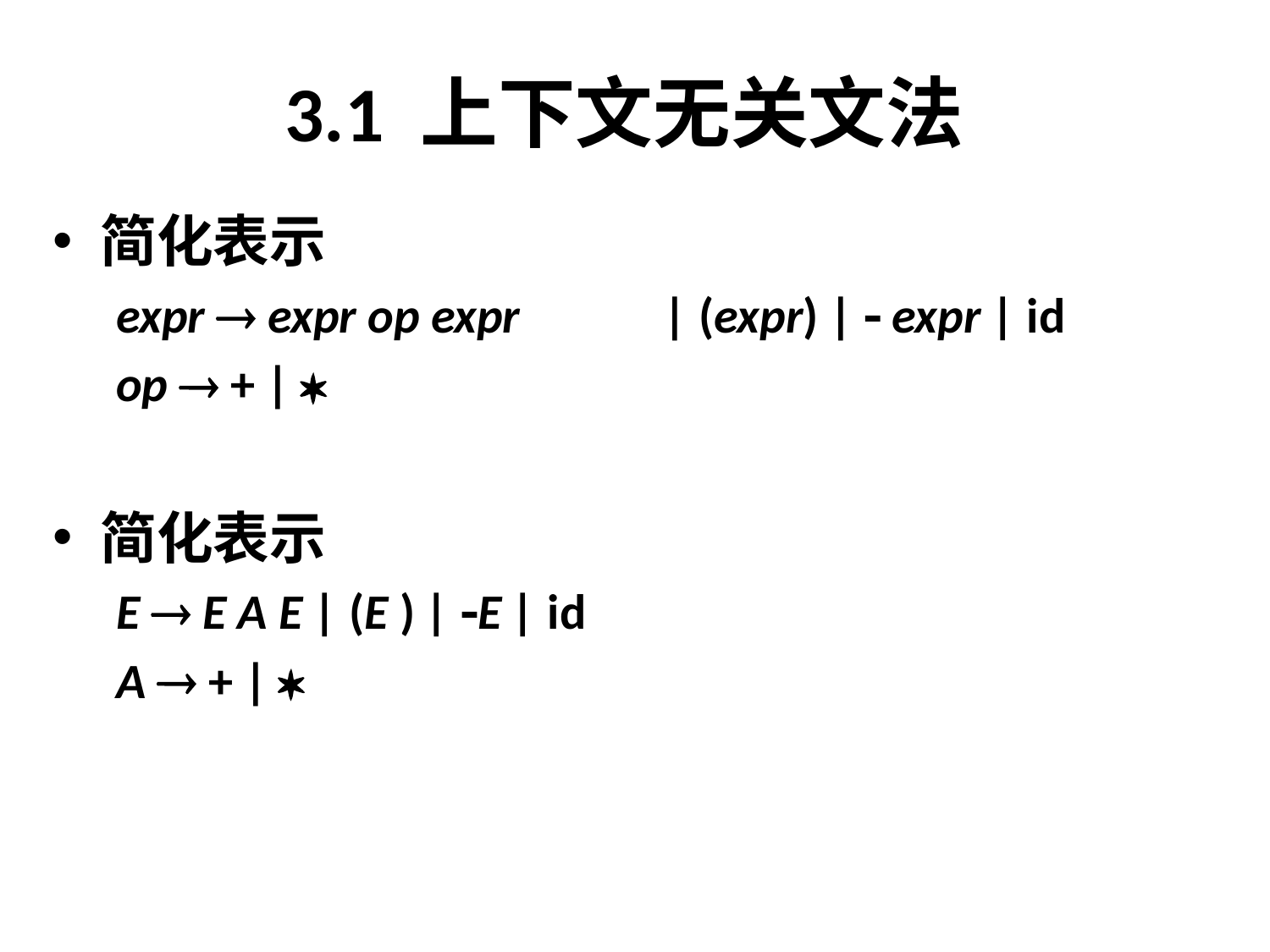

# 3.1 上下文无关文法
简化表示
expr → expr op expr  	| (expr) | − expr | id
op → + | ∗

简化表示
E → E A E | (E ) | −E | id
A → + | ∗